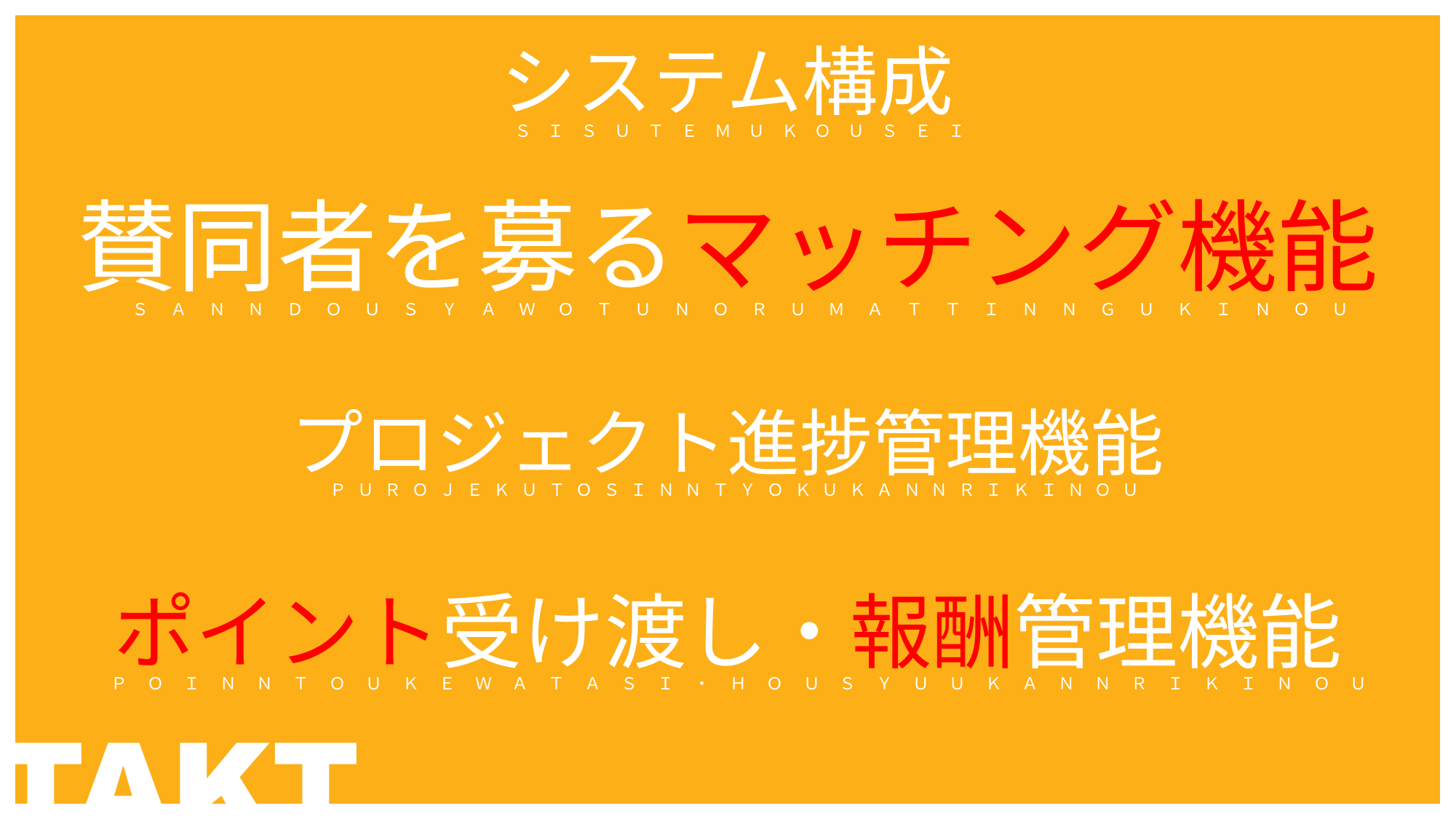

# システム構成
ＳＩＳＵＴＥＭＵＫＯＵＳＥＩ
賛同者を募るマッチング機能
ＳＡＮＮＤＯＵＳＹＡＷＯＴＵＮＯＲＵＭＡＴＴＩＮＮＧＵＫＩＮＯＵ
プロジェクト進捗管理機能
ＰＵＲＯＪＥＫＵＴＯＳＩＮＮＴＹＯＫＵＫＡＮＮＲＩＫＩＮＯＵ
ポイント受け渡し・報酬管理機能
ＰＯＩＮＮＴＯＵＫＥＷＡＴＡＳＩ・ＨＯＵＳＹＵＵＫＡＮＮＲＩＫＩＮＯＵ
TAKT